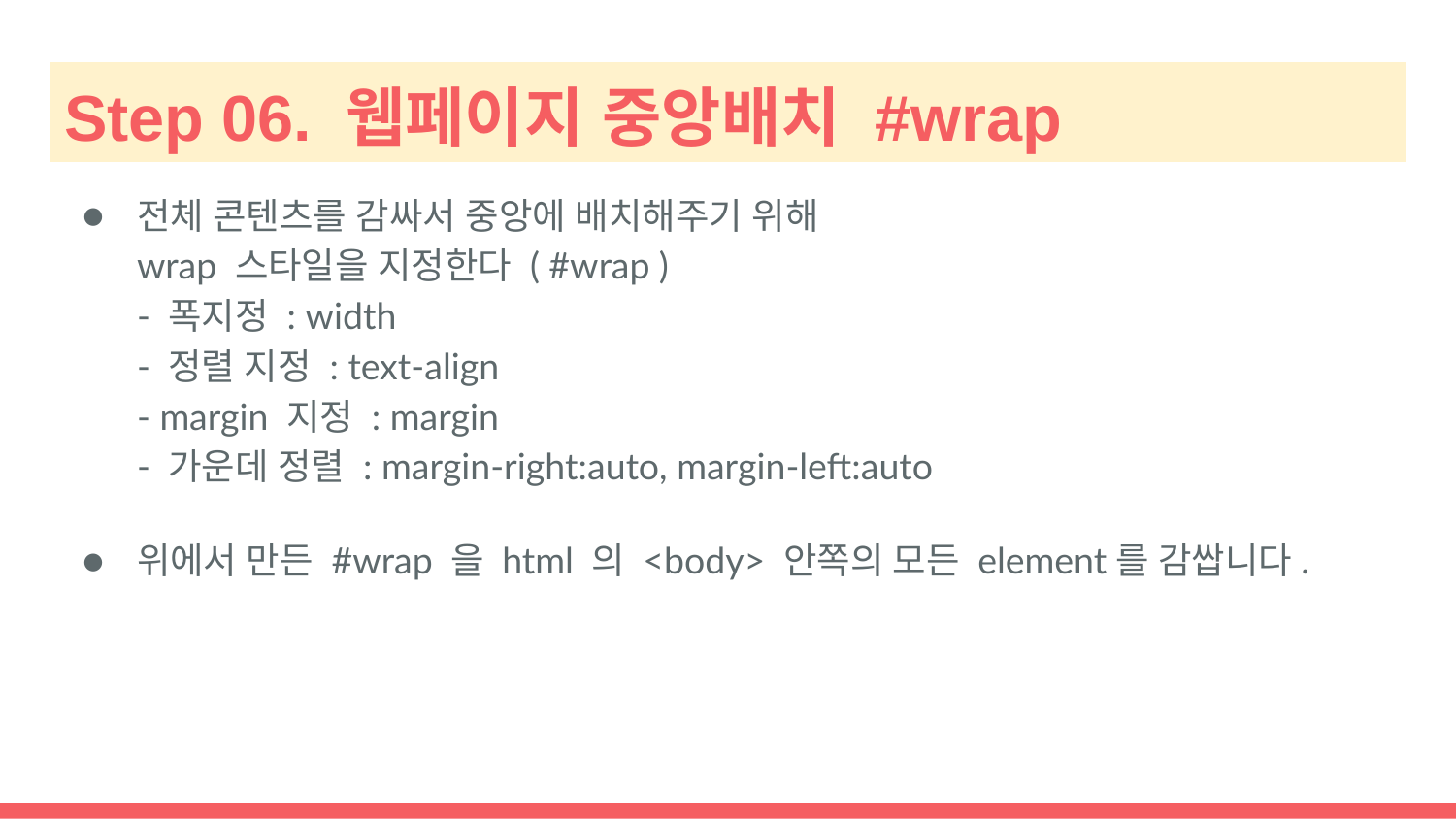

# Step 06. 웹페이지 중앙배치 #wrap
전체 콘텐츠를 감싸서 중앙에 배치해주기 위해
wrap 스타일을 지정한다 ( #wrap )
- 폭지정 : width
- 정렬 지정 : text-align
- margin 지정 : margin
- 가운데 정렬 : margin-right:auto, margin-left:auto
위에서 만든 #wrap 을 html 의 <body> 안쪽의 모든 element를 감쌉니다.